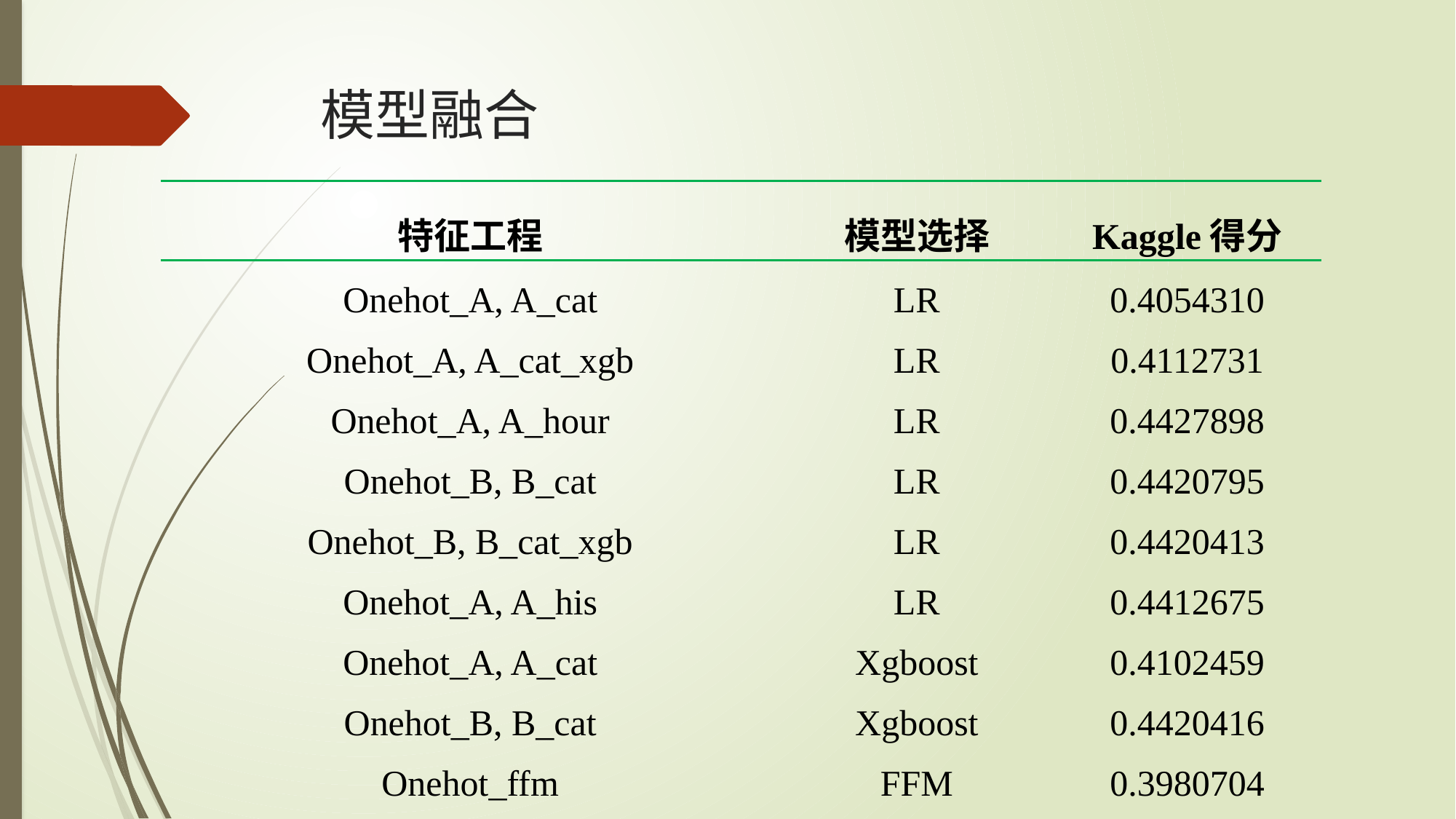

# 模型融合
| 特征工程 | 模型选择 | Kaggle得分 |
| --- | --- | --- |
| Onehot\_A, A\_cat | LR | 0.4054310 |
| Onehot\_A, A\_cat\_xgb | LR | 0.4112731 |
| Onehot\_A, A\_hour | LR | 0.4427898 |
| Onehot\_B, B\_cat | LR | 0.4420795 |
| Onehot\_B, B\_cat\_xgb | LR | 0.4420413 |
| Onehot\_A, A\_his | LR | 0.4412675 |
| Onehot\_A, A\_cat | Xgboost | 0.4102459 |
| Onehot\_B, B\_cat | Xgboost | 0.4420416 |
| Onehot\_ffm | FFM | 0.3980704 |
| 汇总所有概率输出 | LR | 0.4063314 |